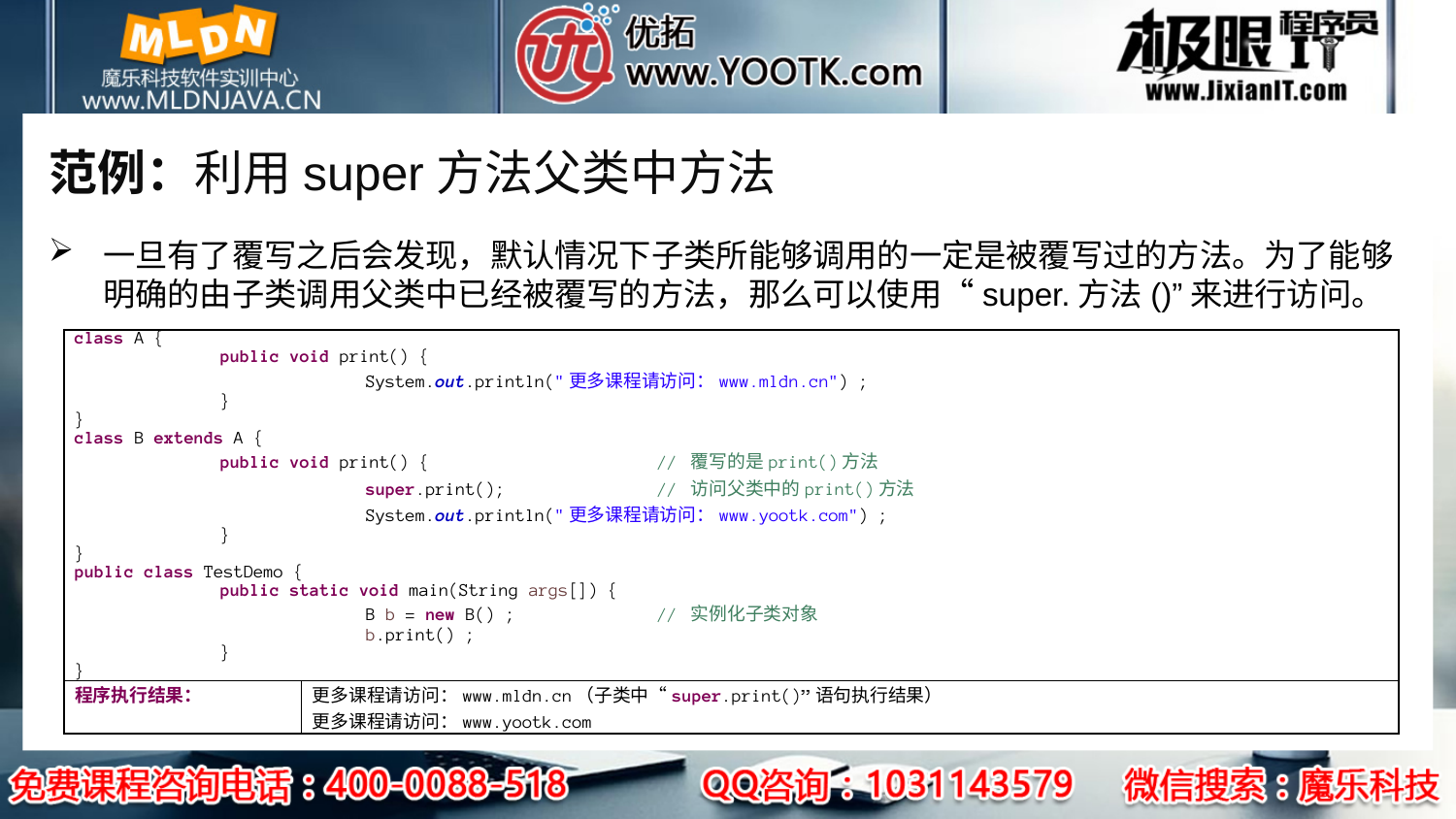

# 范例：利用super方法父类中方法
一旦有了覆写之后会发现，默认情况下子类所能够调用的一定是被覆写过的方法。为了能够明确的由子类调用父类中已经被覆写的方法，那么可以使用“super.方法()”来进行访问。
| class A { public void print() { System.out.println("更多课程请访问：www.mldn.cn") ; } } class B extends A { public void print() { // 覆写的是print()方法 super.print(); // 访问父类中的print()方法 System.out.println("更多课程请访问：www.yootk.com") ; } } public class TestDemo { public static void main(String args[]) { B b = new B() ; // 实例化子类对象 b.print() ; } } |  |
| --- | --- |
| 程序执行结果： | 更多课程请访问：www.mldn.cn（子类中“super.print()”语句执行结果） 更多课程请访问：www.yootk.com |